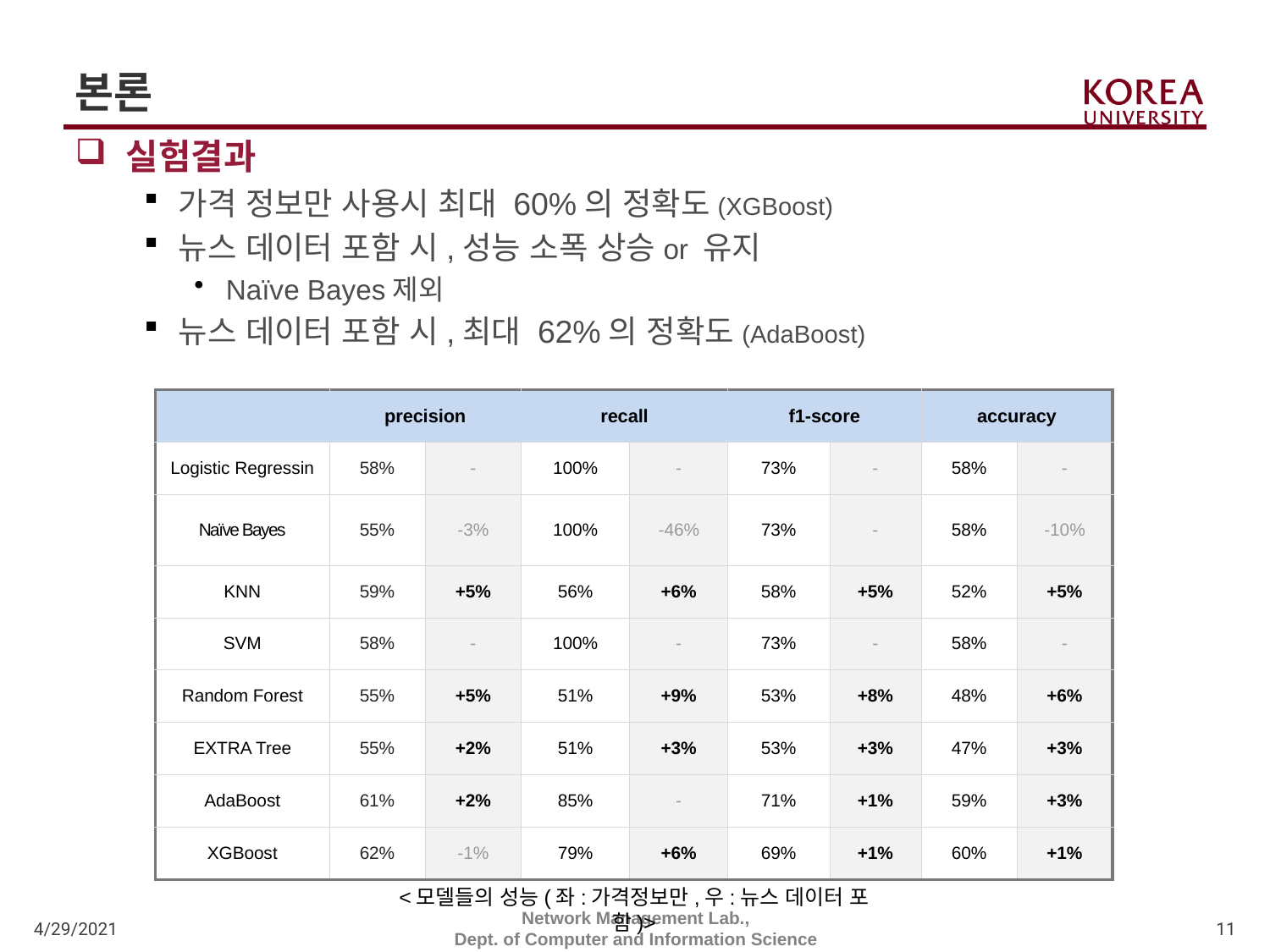

# 본론
실험결과
가격 정보만 사용시 최대 60%의 정확도(XGBoost)
뉴스 데이터 포함 시,성능 소폭 상승or 유지
Naïve Bayes제외
뉴스 데이터 포함 시,최대 62%의 정확도(AdaBoost)

|  | precision |  | recall |  | f1-score |  | accuracy |  |
| --- | --- | --- | --- | --- | --- | --- | --- | --- |
| Logistic Regressin | 58% | - | 100% | - | 73% | - | 58% | - |
| Naïve Bayes | 55% | -3% | 100% | -46% | 73% | - | 58% | -10% |
| KNN | 59% | +5% | 56% | +6% | 58% | +5% | 52% | +5% |
| SVM | 58% | - | 100% | - | 73% | - | 58% | - |
| Random Forest | 55% | +5% | 51% | +9% | 53% | +8% | 48% | +6% |
| EXTRA Tree | 55% | +2% | 51% | +3% | 53% | +3% | 47% | +3% |
| AdaBoost | 61% | +2% | 85% | - | 71% | +1% | 59% | +3% |
| XGBoost | 62% | -1% | 79% | +6% | 69% | +1% | 60% | +1% |
<모델들의 성능(좌:가격정보만,우:뉴스 데이터 포함)>
4/29/2021
Network Management Lab.,
Dept. of Computer and Information Science
11